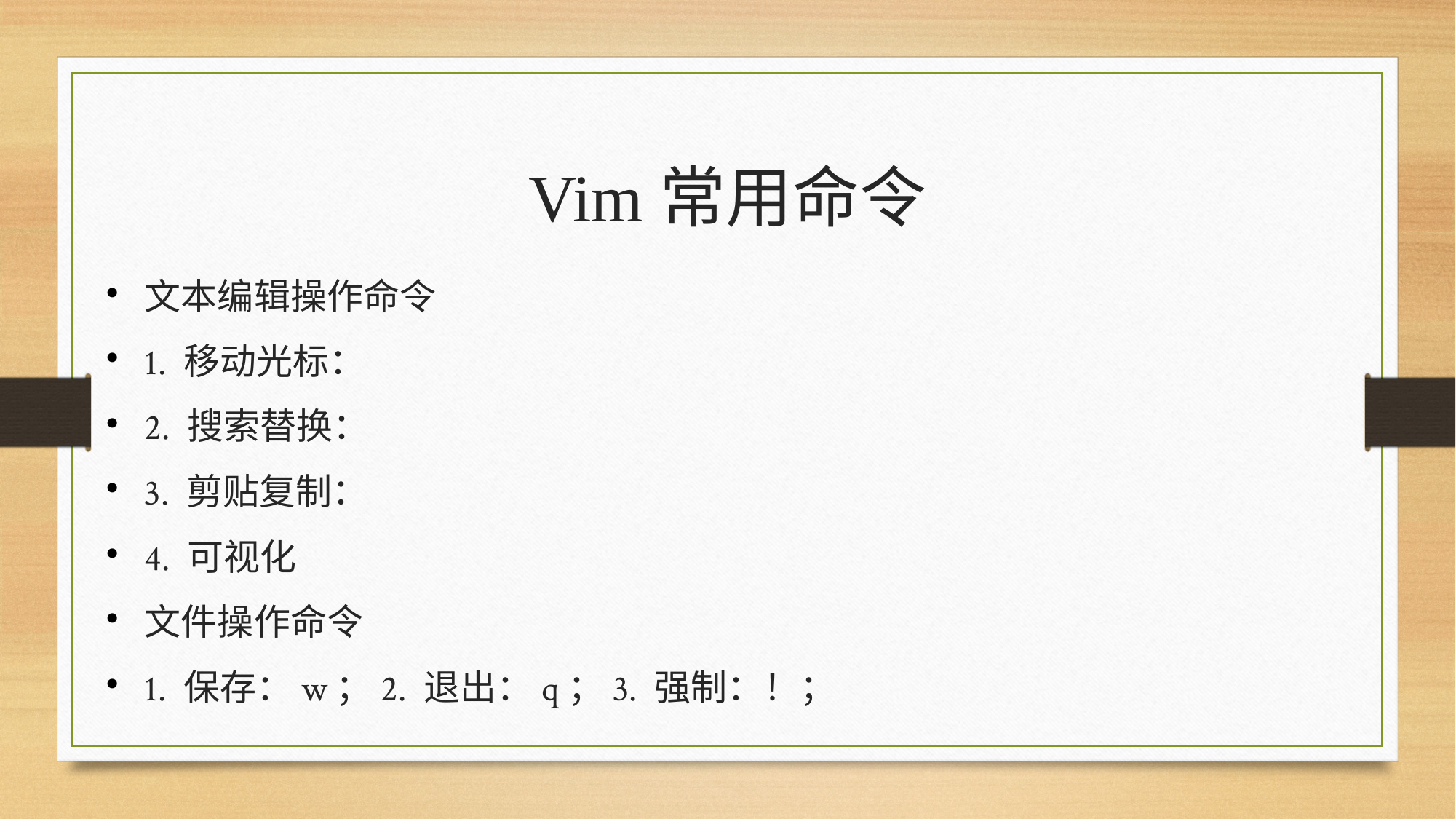

Vim常用命令
文本编辑操作命令
1. 移动光标：
2. 搜索替换：
3. 剪贴复制：
4. 可视化
文件操作命令
1. 保存：w；2. 退出：q；3. 强制：！；